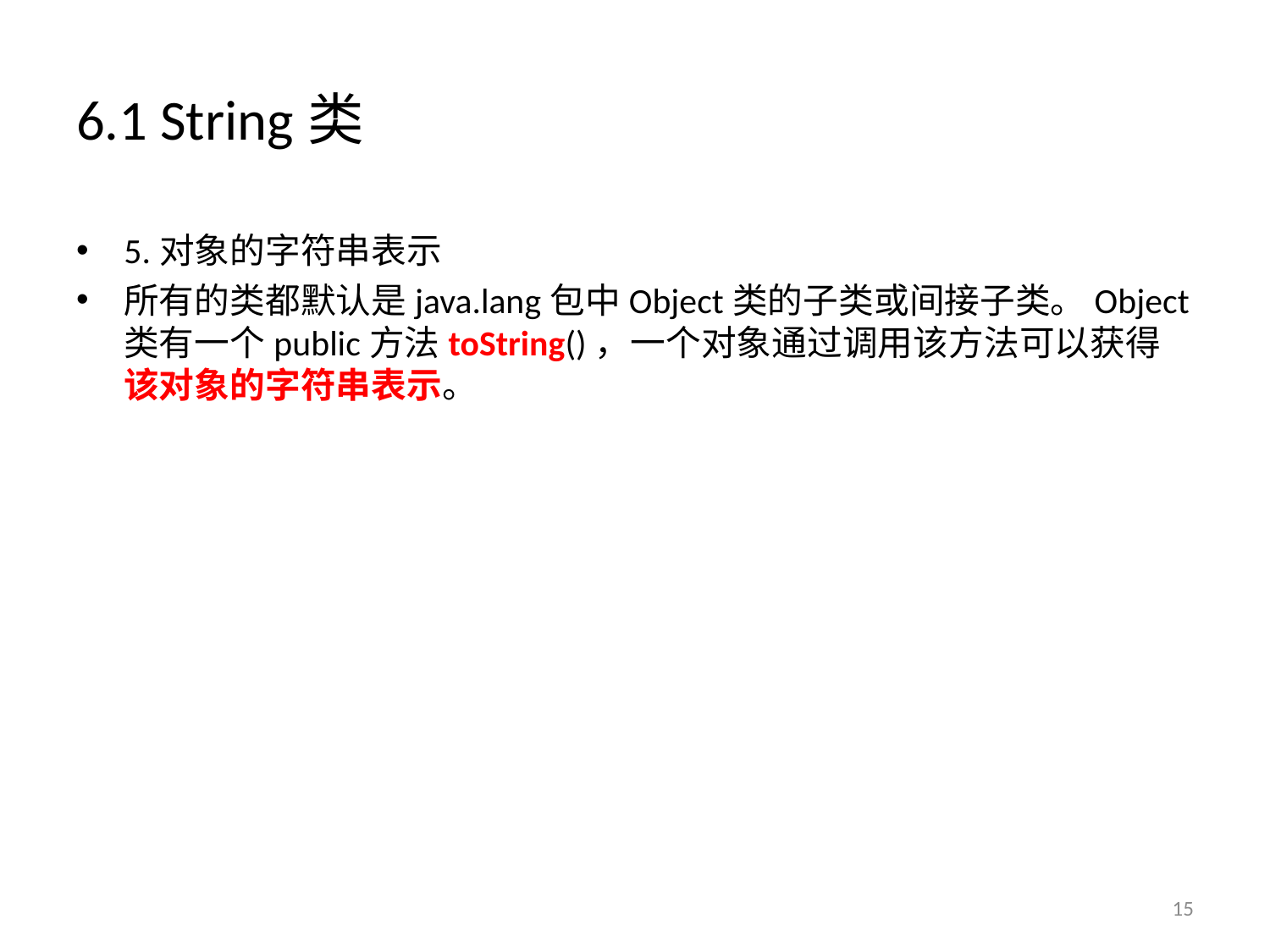

# 6.1 String类
5.对象的字符串表示
所有的类都默认是java.lang包中Object类的子类或间接子类。Object类有一个public方法toString()，一个对象通过调用该方法可以获得该对象的字符串表示。
15